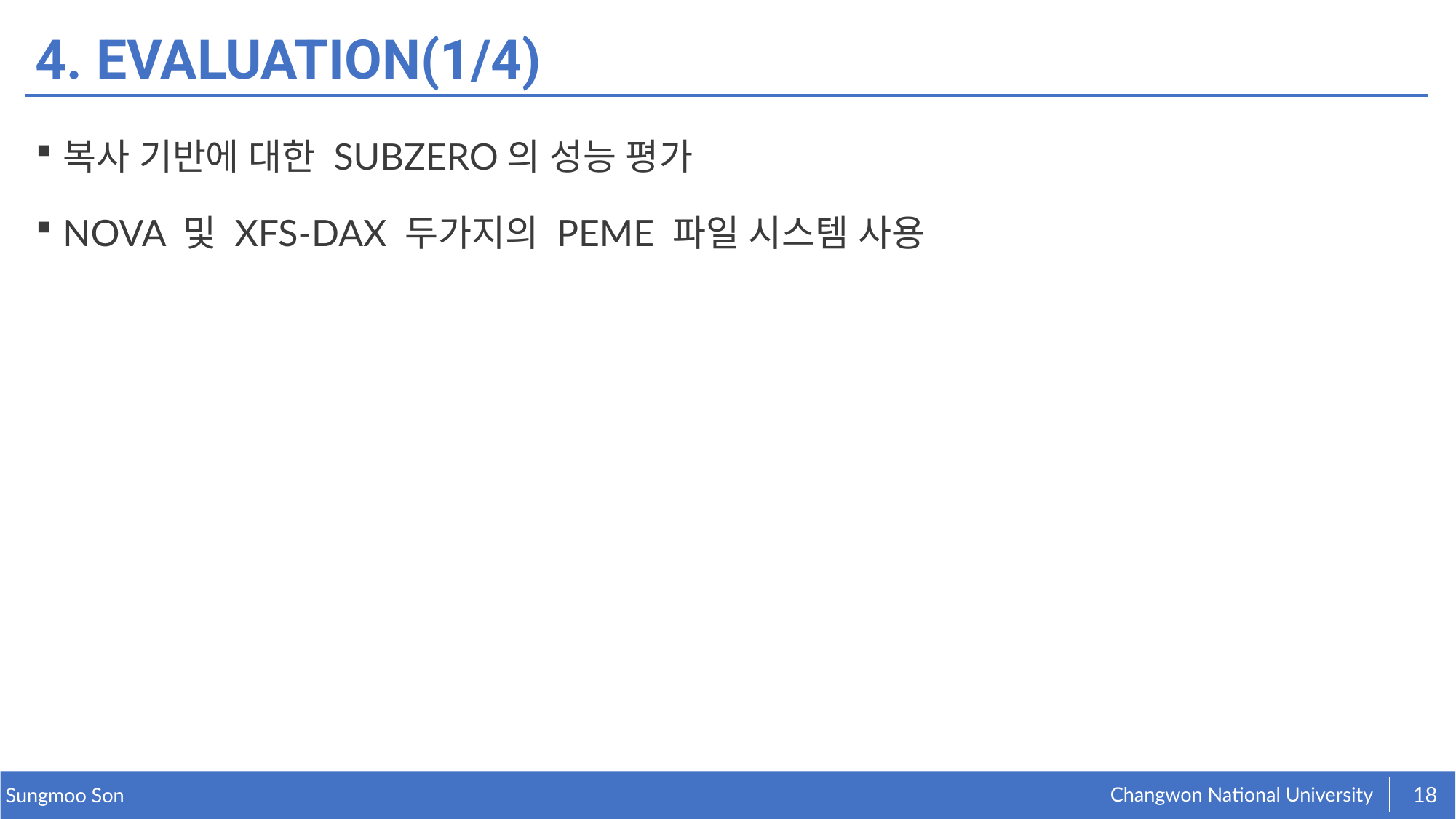

# 4. EVALUATION(1/4)
복사 기반에 대한 SUBZERO의 성능 평가
NOVA 및 XFS-DAX 두가지의 PEME 파일 시스템 사용
18